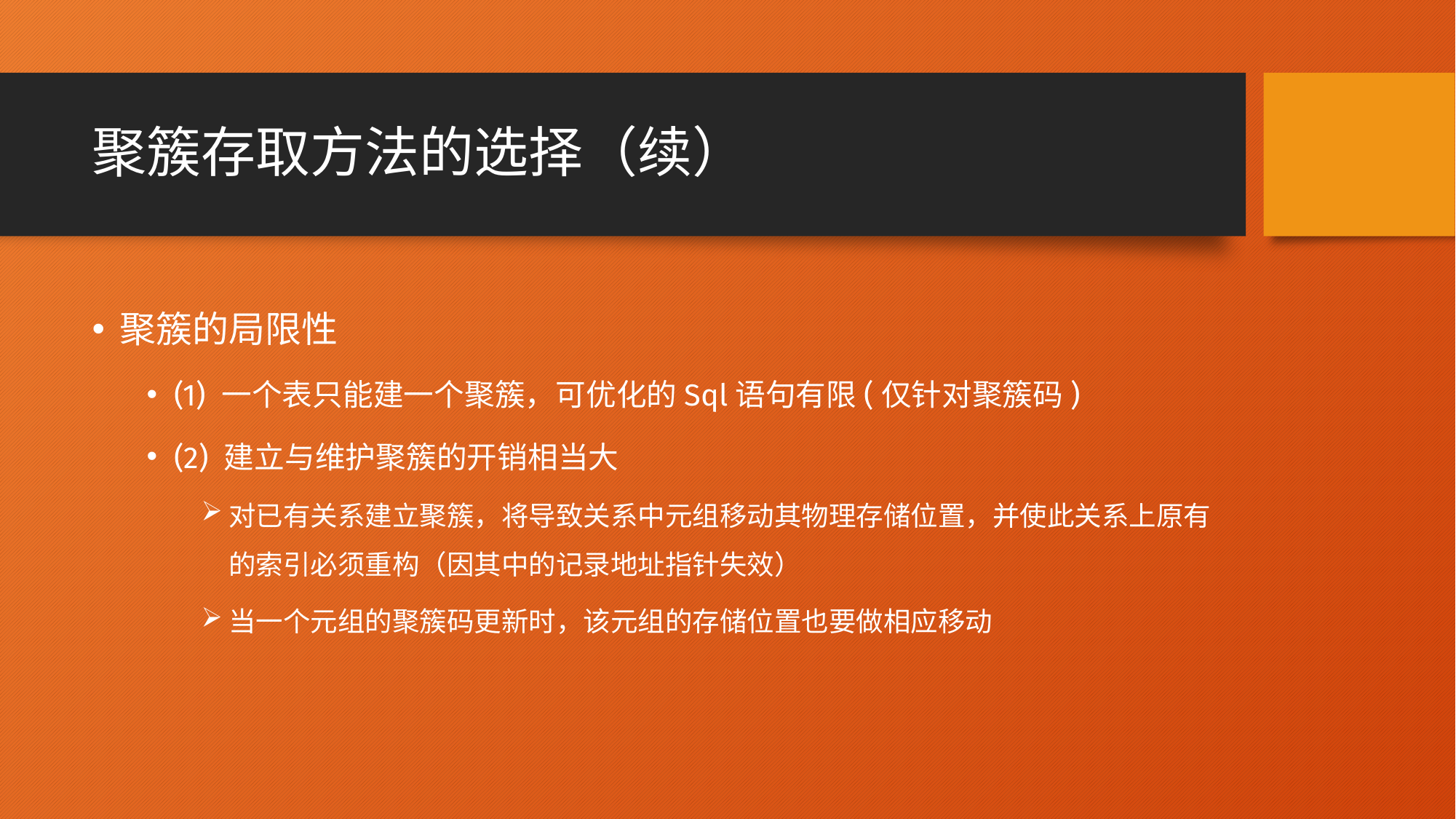

# 聚簇存取方法的选择（续）
聚簇的局限性
(1) 一个表只能建一个聚簇，可优化的Sql语句有限(仅针对聚簇码)
(2) 建立与维护聚簇的开销相当大
对已有关系建立聚簇，将导致关系中元组移动其物理存储位置，并使此关系上原有的索引必须重构（因其中的记录地址指针失效）
当一个元组的聚簇码更新时，该元组的存储位置也要做相应移动